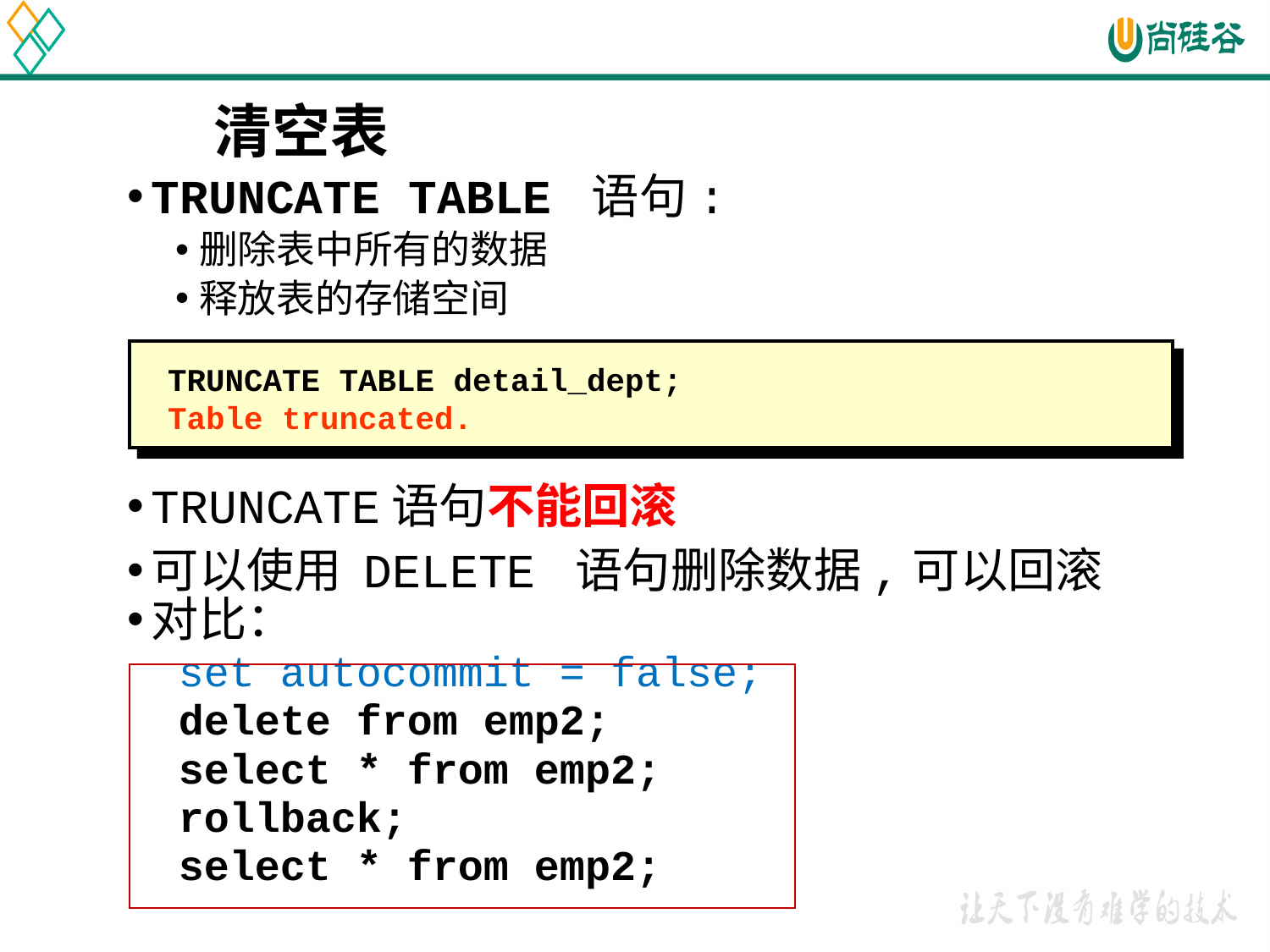

清空表
TRUNCATE TABLE 语句:
删除表中所有的数据
释放表的存储空间

TRUNCATE语句不能回滚
可以使用 DELETE 语句删除数据,可以回滚
对比：
  set autocommit = false;
  delete from emp2;
  select * from emp2;
  rollback;
  select * from emp2;

TRUNCATE TABLE detail_dept;
Table truncated.